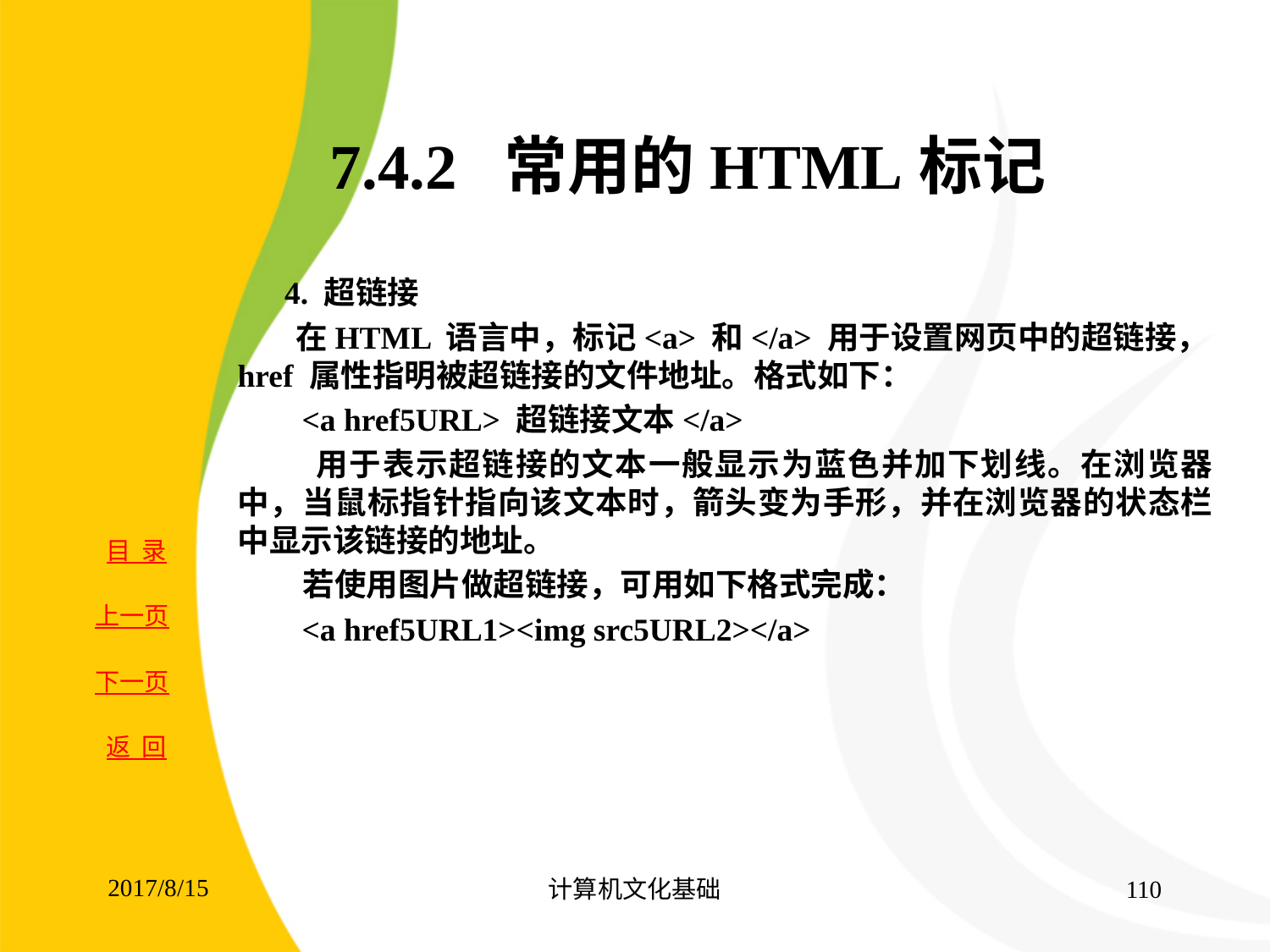

# 7.4.2  常用的HTML标记
                                     4. 超链接
       在HTML 语言中，标记<a> 和</a> 用于设置网页中的超链接，href 属性指明被超链接的文件地址。格式如下：
        <a href5URL> 超链接文本</a>
        用于表示超链接的文本一般显示为蓝色并加下划线。在浏览器中，当鼠标指针指向该文本时，箭头变为手形，并在浏览器的状态栏中显示该链接的地址。
        若使用图片做超链接，可用如下格式完成：
        <a href5URL1><img src5URL2></a>
2017/8/15
计算机文化基础
110